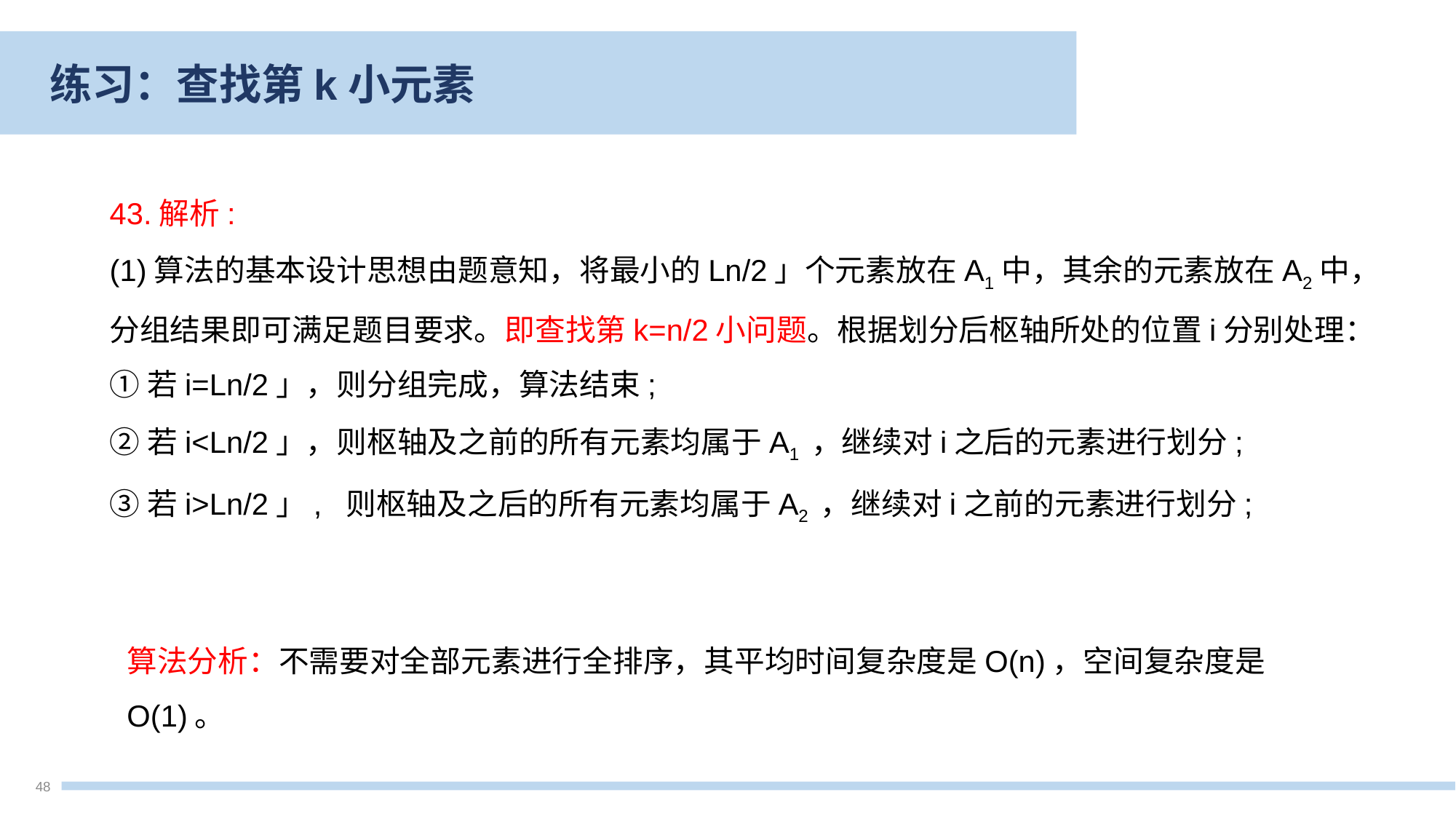

练习：查找第k小元素
43.解析:
(1)算法的基本设计思想由题意知，将最小的Ln/2」个元素放在A1中，其余的元素放在A2中，分组结果即可满足题目要求。即查找第k=n/2小问题。根据划分后枢轴所处的位置i分别处理：
①若i=Ln/2」，则分组完成，算法结束;
②若i<Ln/2」，则枢轴及之前的所有元素均属于A1 ，继续对i之后的元素进行划分;
③若i>Ln/2」,  则枢轴及之后的所有元素均属于A2 ，继续对i之前的元素进行划分;
算法分析：不需要对全部元素进行全排序，其平均时间复杂度是O(n)，空间复杂度是O(1)。
48